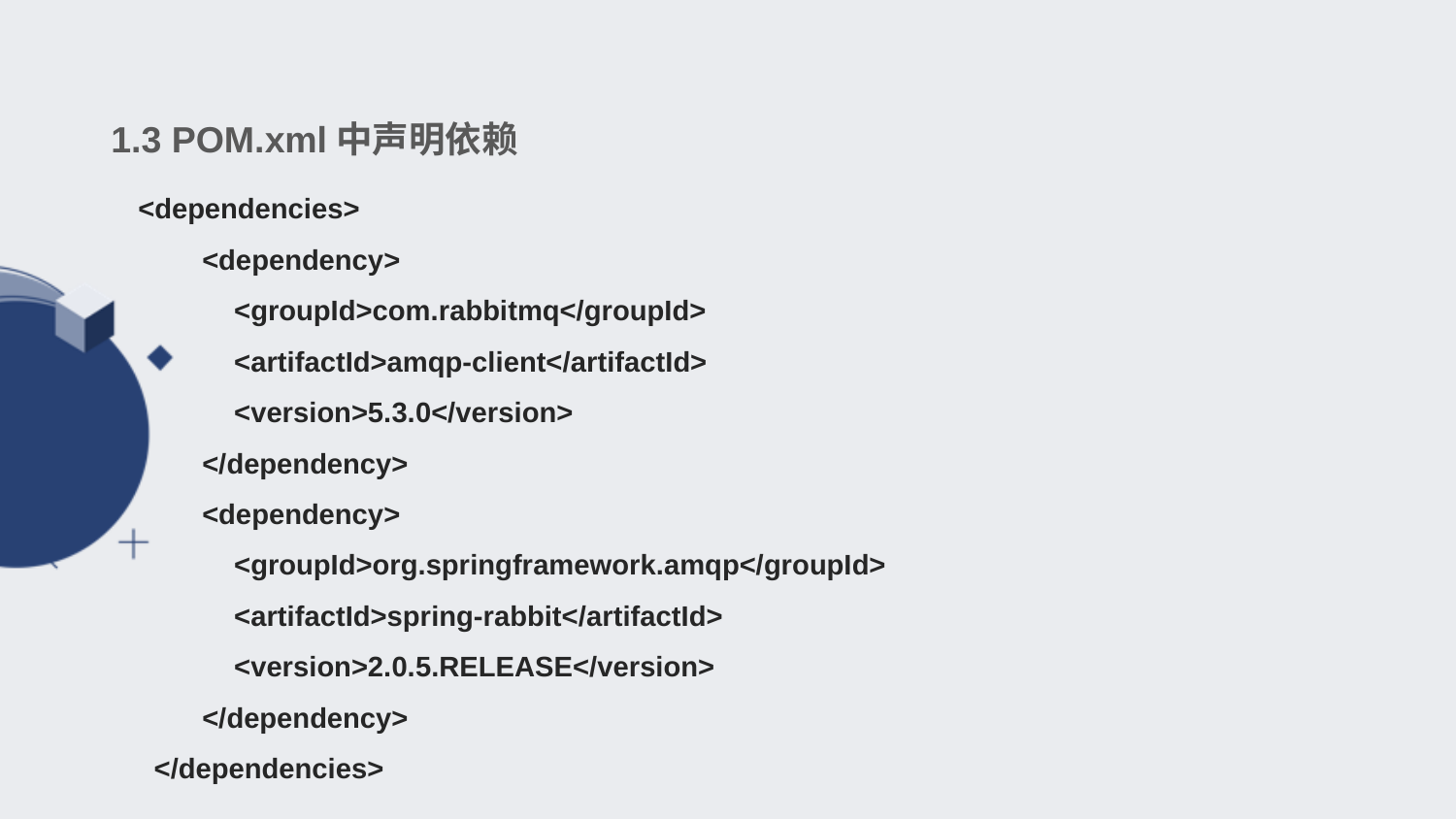

1.3 POM.xml中声明依赖
<dependencies>
        <dependency>
            <groupId>com.rabbitmq</groupId>
            <artifactId>amqp-client</artifactId>
            <version>5.3.0</version>
        </dependency>
        <dependency>
            <groupId>org.springframework.amqp</groupId>
            <artifactId>spring-rabbit</artifactId>
            <version>2.0.5.RELEASE</version>
        </dependency>
  </dependencies>